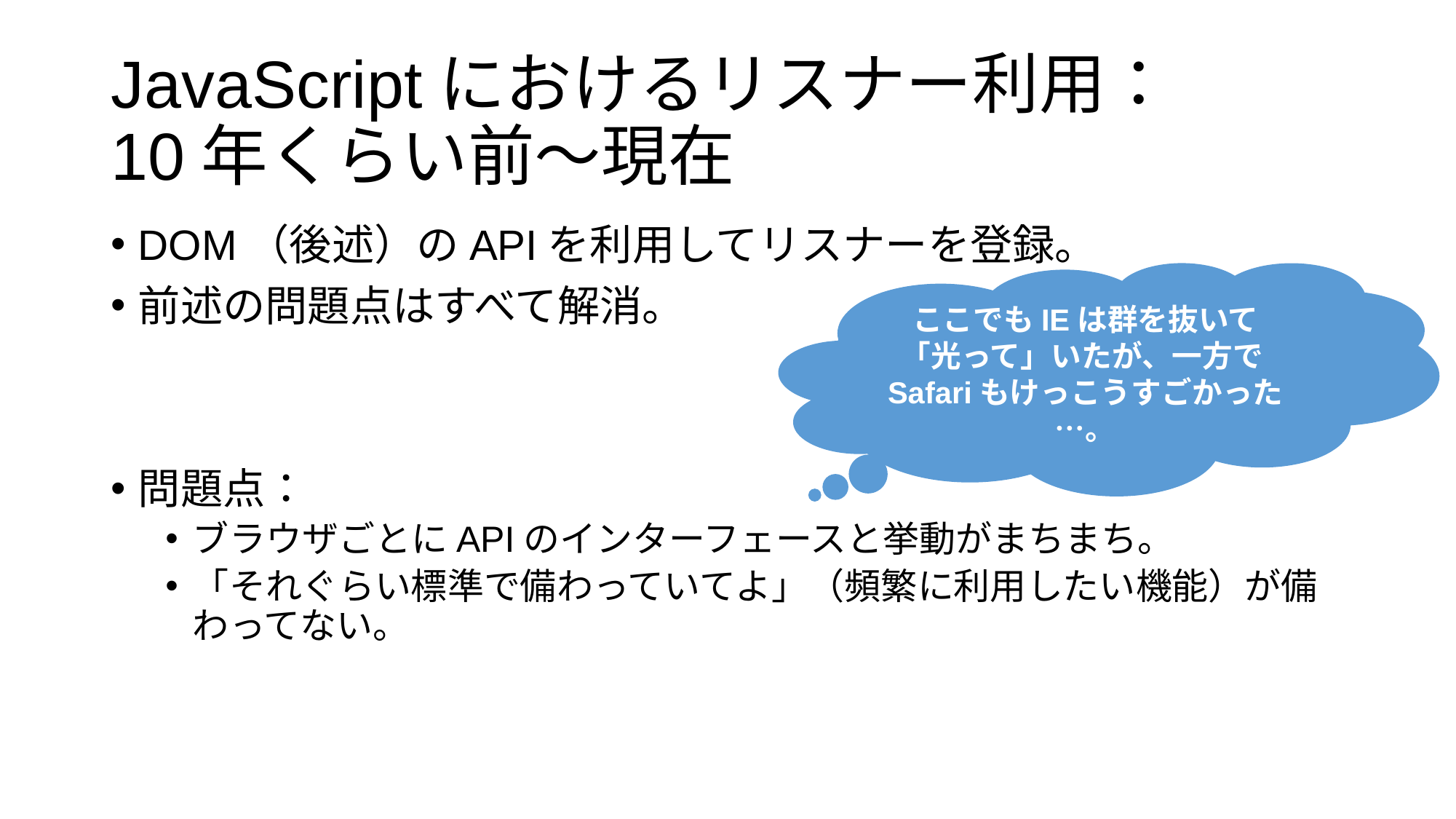

# JavaScriptにおけるリスナー利用： 10年くらい前〜現在
DOM（後述）のAPIを利用してリスナーを登録。
前述の問題点はすべて解消。

問題点：
ブラウザごとにAPIのインターフェースと挙動がまちまち。
「それぐらい標準で備わっていてよ」（頻繁に利用したい機能）が備わってない。
ここでもIEは群を抜いて「光って」いたが、一方でSafariもけっこうすごかった…。